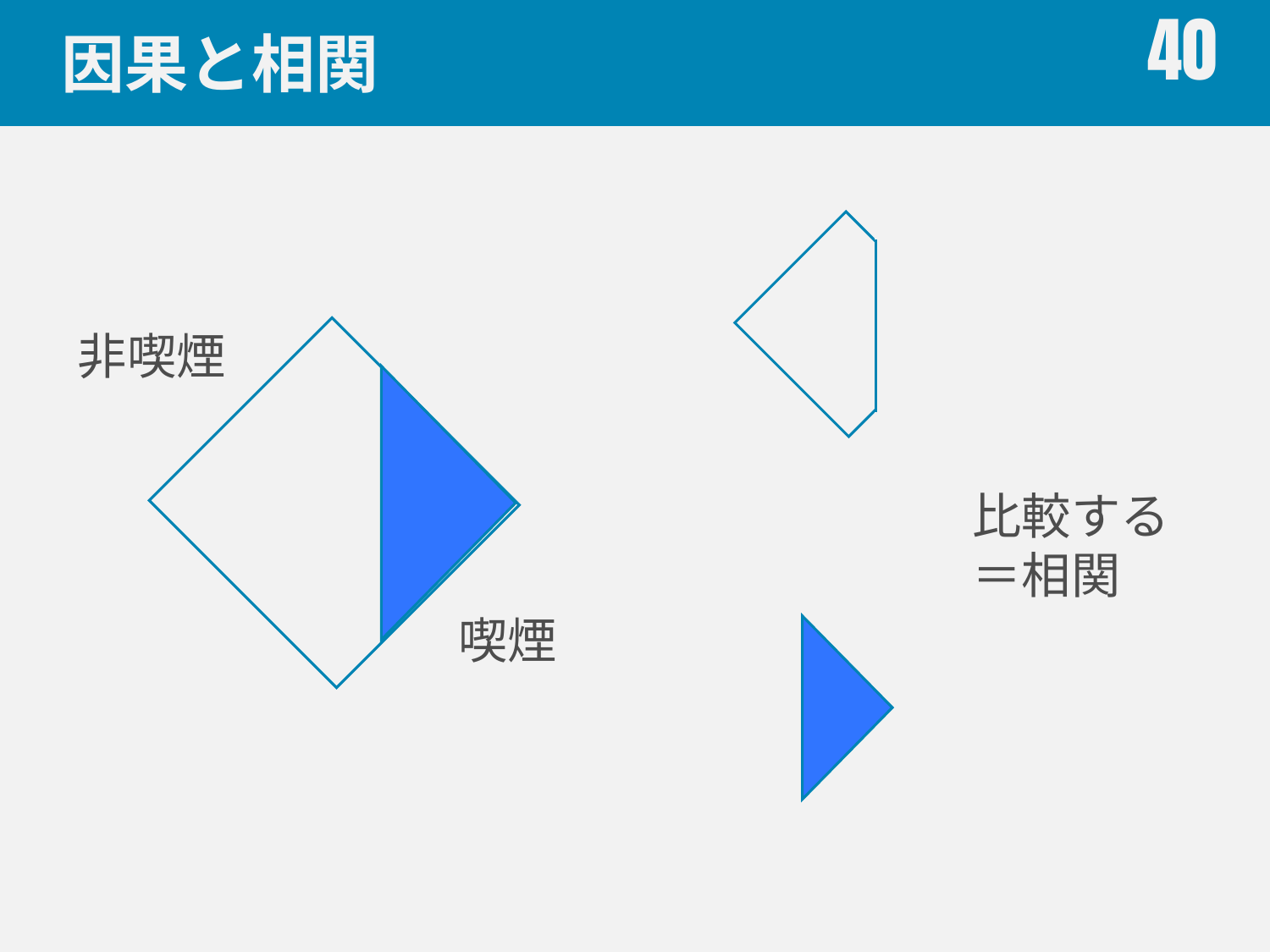

# 因果と相関
40

非喫煙

比較する
＝相関
喫煙